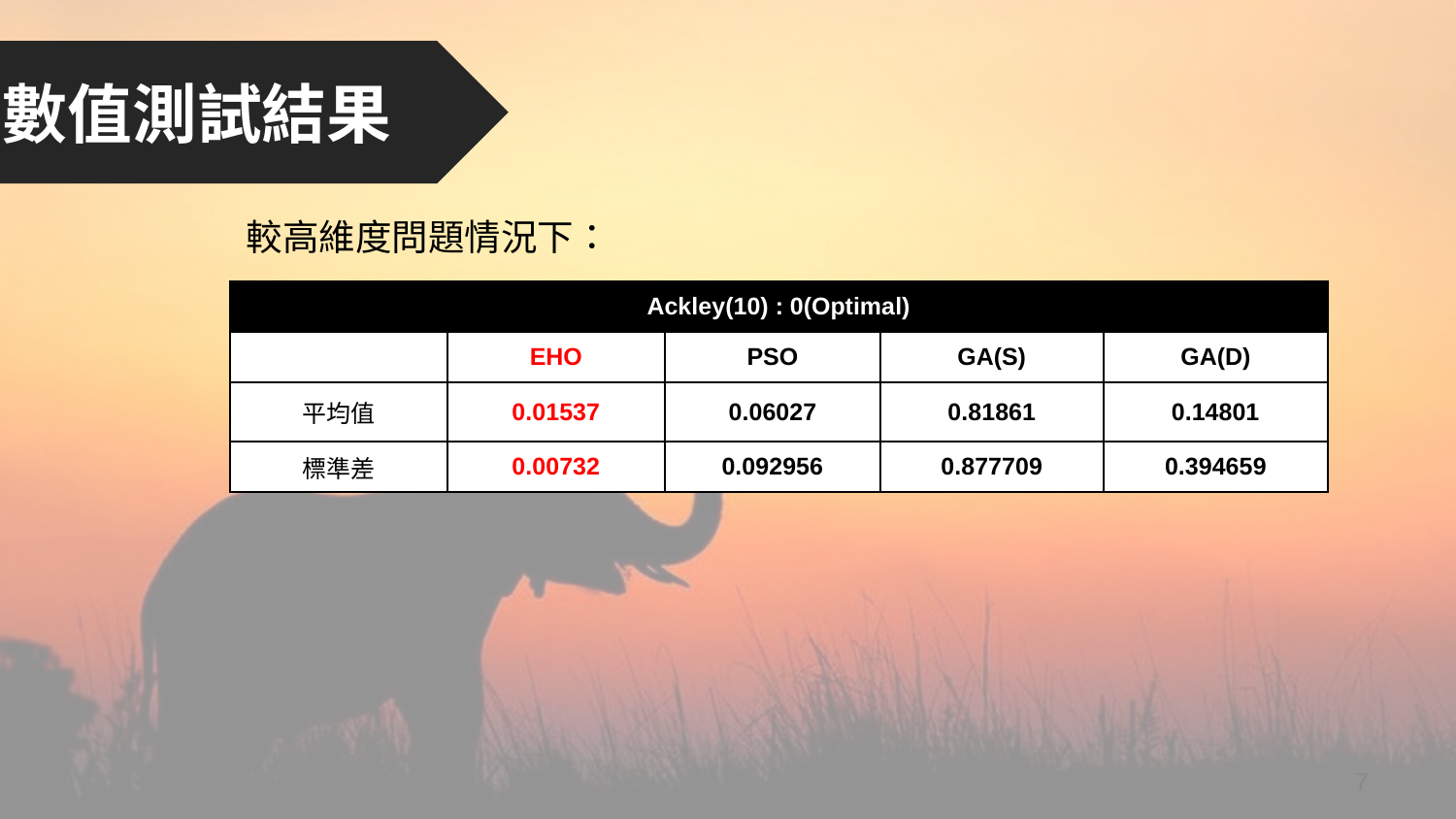

數值測試結果
較高維度問題情況下：
| Ackley(10) : 0(Optimal) |  |  |  |  |
| --- | --- | --- | --- | --- |
|  | EHO | PSO | GA(S) | GA(D) |
| 平均值 | 0.01537 | 0.06027 | 0.81861 | 0.14801 |
| 標準差 | 0.00732 | 0.092956 | 0.877709 | 0.394659 |
7